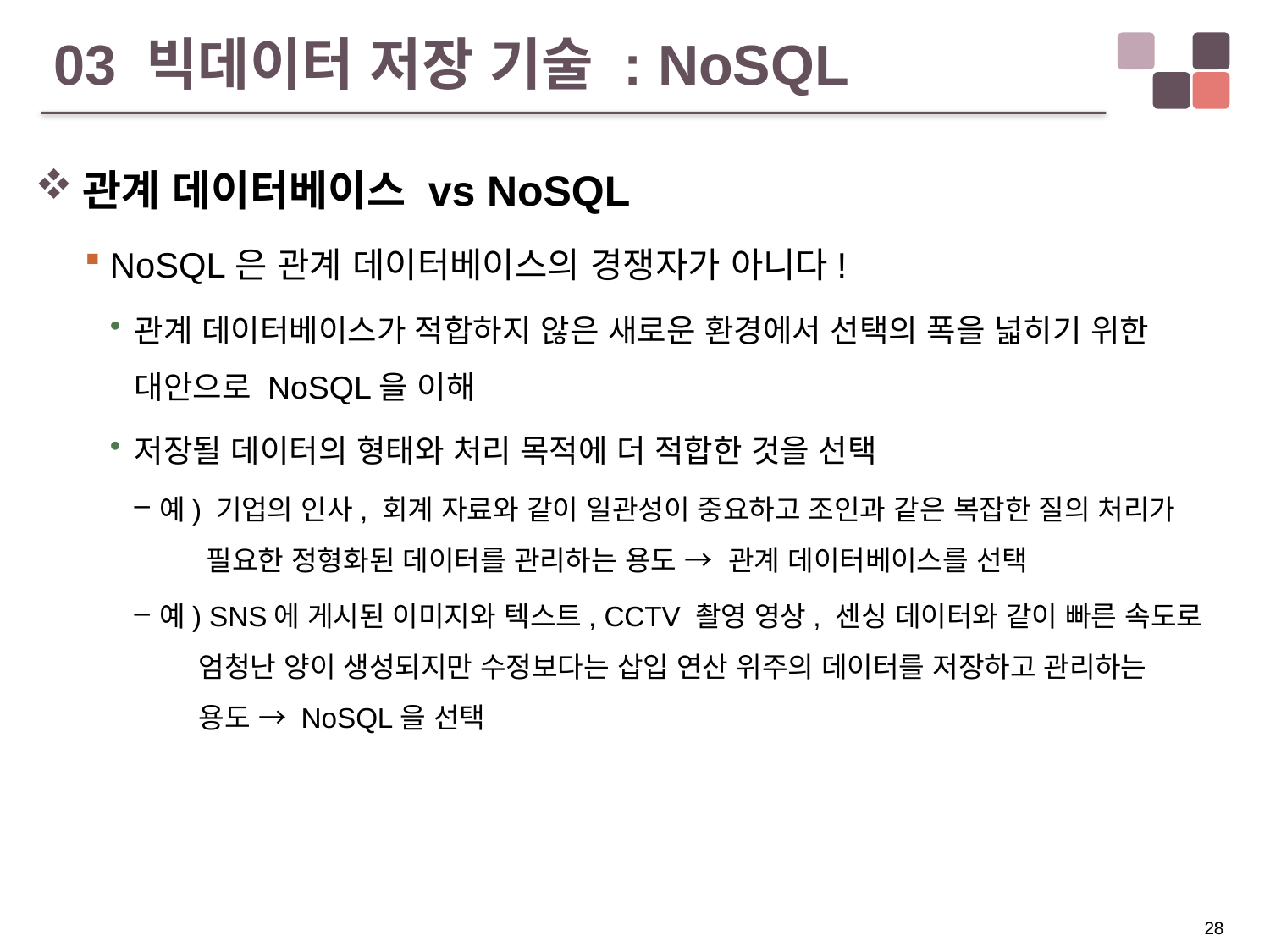

# 03 빅데이터 저장 기술 : NoSQL
관계 데이터베이스 vs NoSQL
NoSQL은 관계 데이터베이스의 경쟁자가 아니다!
관계 데이터베이스가 적합하지 않은 새로운 환경에서 선택의 폭을 넓히기 위한 대안으로 NoSQL을 이해
저장될 데이터의 형태와 처리 목적에 더 적합한 것을 선택
예) 기업의 인사, 회계 자료와 같이 일관성이 중요하고 조인과 같은 복잡한 질의 처리가
      필요한 정형화된 데이터를 관리하는 용도 →  관계 데이터베이스를 선택
예) SNS에 게시된 이미지와 텍스트, CCTV 촬영 영상, 센싱 데이터와 같이 빠른 속도로
     엄청난 양이 생성되지만 수정보다는 삽입 연산 위주의 데이터를 저장하고 관리하는
     용도 → NoSQL을 선택